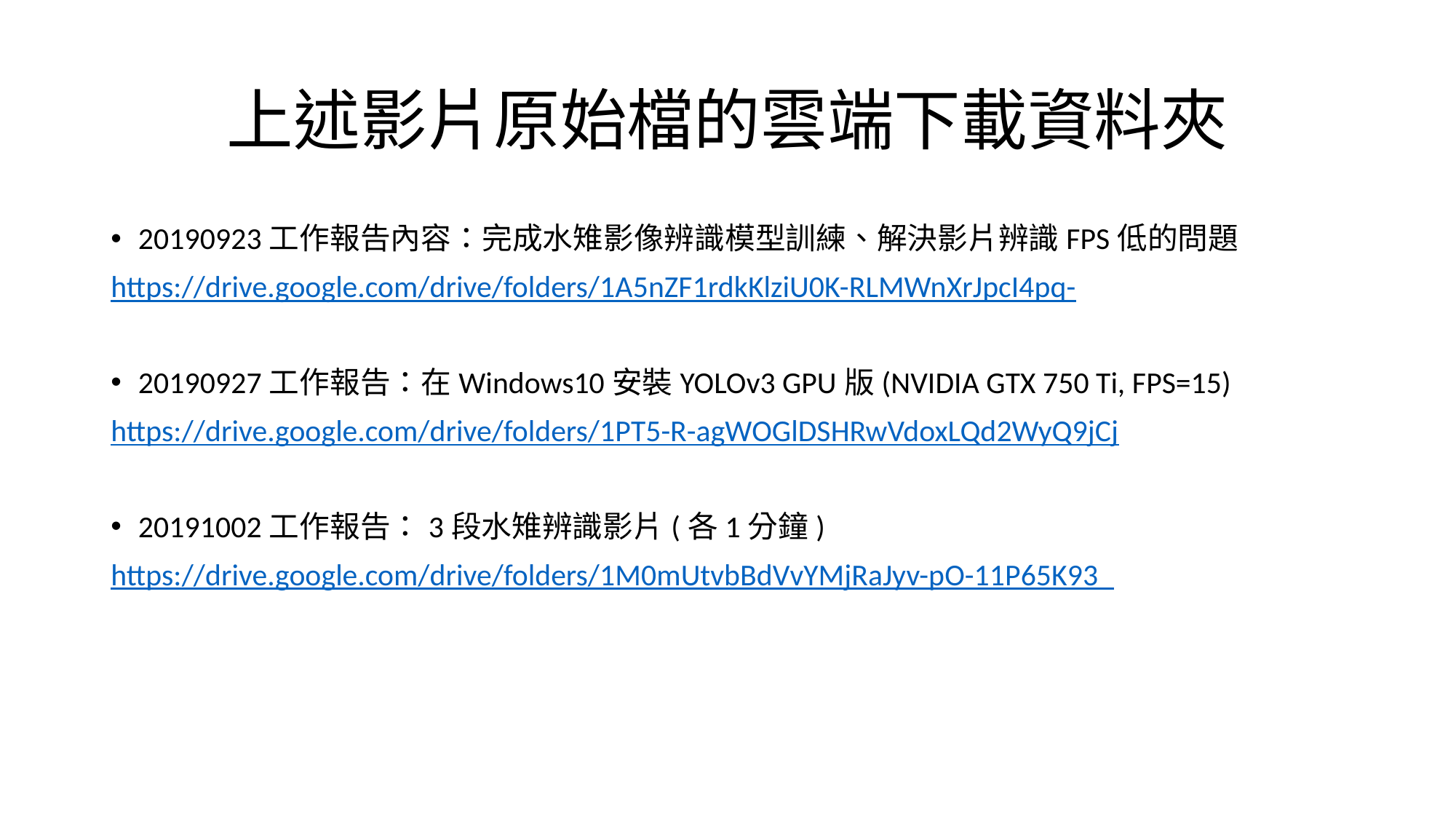

# 上述影片原始檔的雲端下載資料夾
20190923工作報告內容：完成水雉影像辨識模型訓練、解決影片辨識FPS低的問題
https://drive.google.com/drive/folders/1A5nZF1rdkKlziU0K-RLMWnXrJpcI4pq-

20190927工作報告：在Windows10安裝YOLOv3 GPU版(NVIDIA GTX 750 Ti, FPS=15)
https://drive.google.com/drive/folders/1PT5-R-agWOGlDSHRwVdoxLQd2WyQ9jCj

20191002工作報告：3段水雉辨識影片(各1分鐘)
https://drive.google.com/drive/folders/1M0mUtvbBdVvYMjRaJyv-pO-11P65K93_